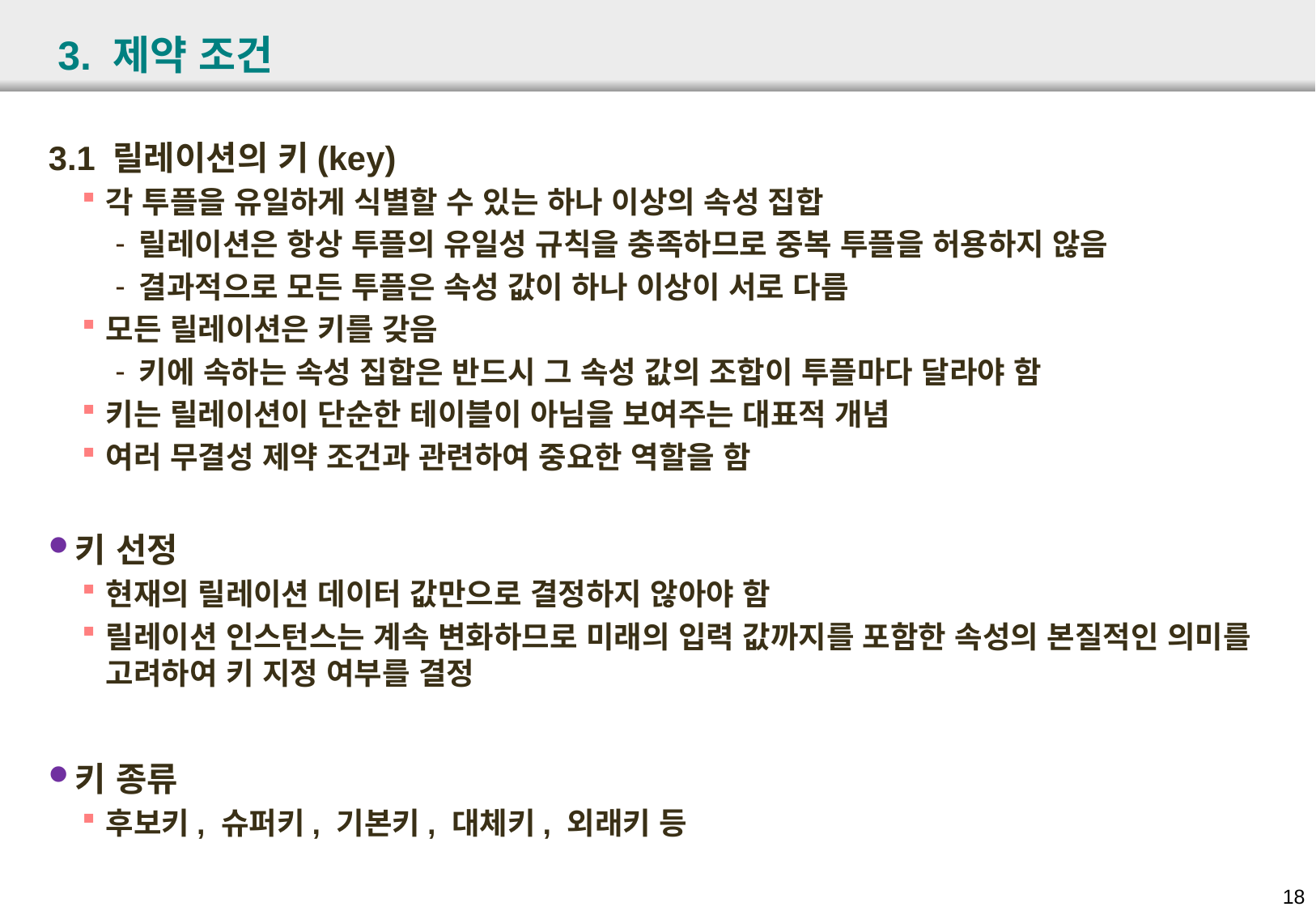

# 3. 제약 조건
3.1 릴레이션의 키(key)
각 투플을 유일하게 식별할 수 있는 하나 이상의 속성 집합
릴레이션은 항상 투플의 유일성 규칙을 충족하므로 중복 투플을 허용하지 않음
결과적으로 모든 투플은 속성 값이 하나 이상이 서로 다름
모든 릴레이션은 키를 갖음
키에 속하는 속성 집합은 반드시 그 속성 값의 조합이 투플마다 달라야 함
키는 릴레이션이 단순한 테이블이 아님을 보여주는 대표적 개념
여러 무결성 제약 조건과 관련하여 중요한 역할을 함

키 선정
현재의 릴레이션 데이터 값만으로 결정하지 않아야 함
릴레이션 인스턴스는 계속 변화하므로 미래의 입력 값까지를 포함한 속성의 본질적인 의미를 고려하여 키 지정 여부를 결정

키 종류
후보키, 슈퍼키, 기본키, 대체키, 외래키 등